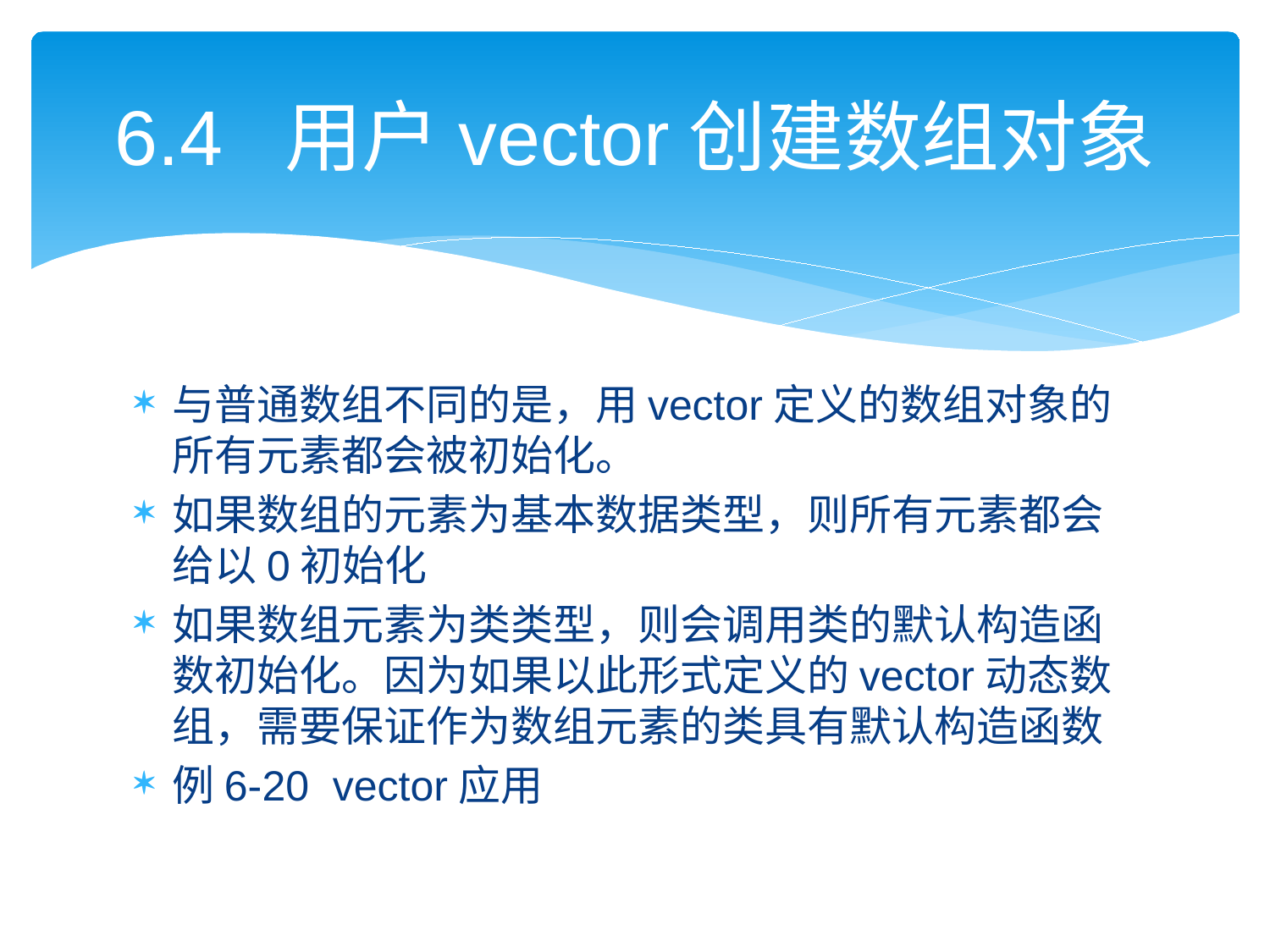

# 6.4  用户vector创建数组对象
与普通数组不同的是，用vector定义的数组对象的所有元素都会被初始化。
如果数组的元素为基本数据类型，则所有元素都会给以0初始化
如果数组元素为类类型，则会调用类的默认构造函数初始化。因为如果以此形式定义的vector动态数组，需要保证作为数组元素的类具有默认构造函数
例6-20  vector应用